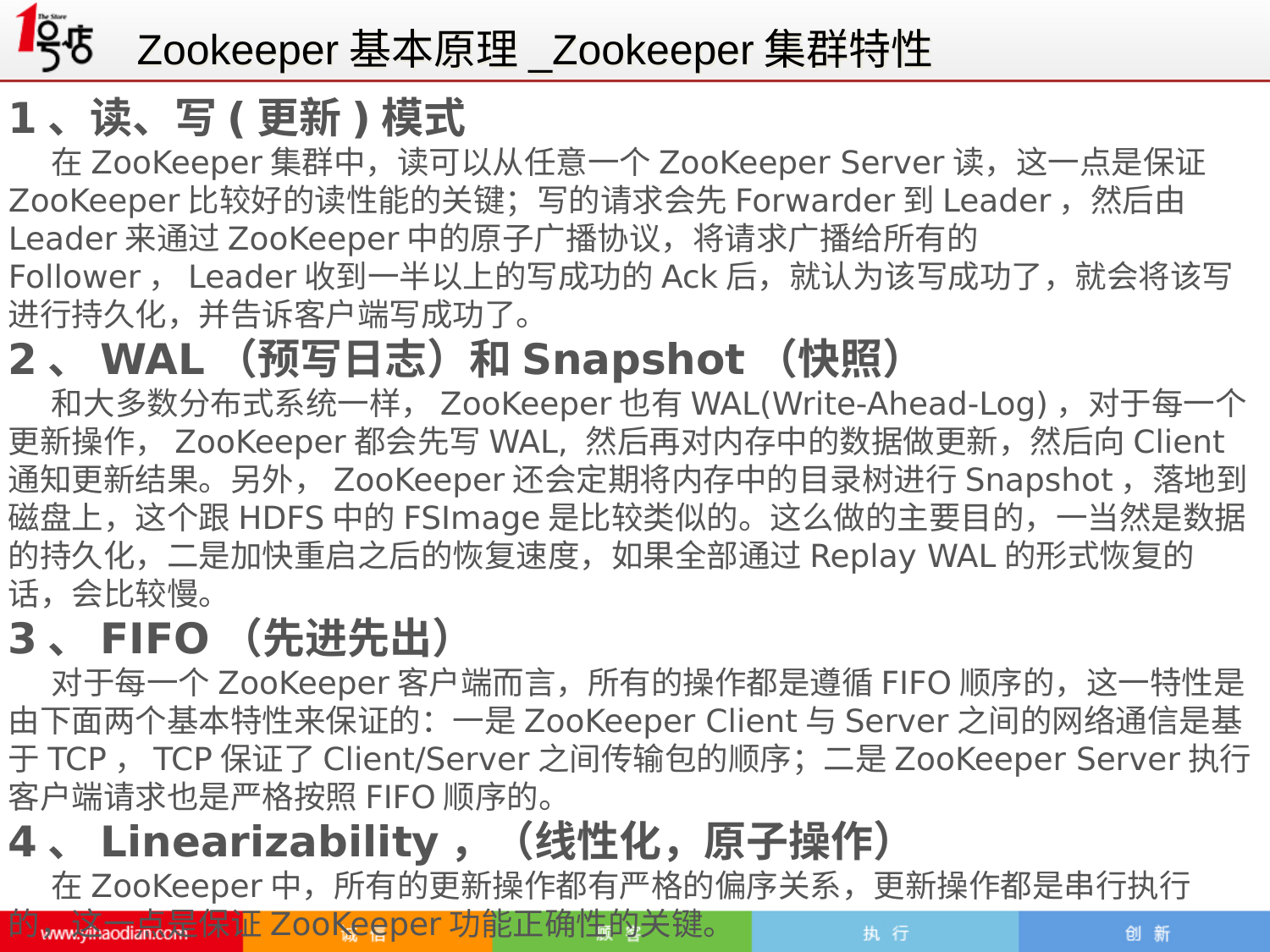

Zookeeper基本原理_Zookeeper集群特性
1、读、写(更新)模式
      在ZooKeeper集群中，读可以从任意一个ZooKeeper Server读，这一点是保证ZooKeeper比较好的读性能的关键；写的请求会先Forwarder到Leader，然后由Leader来通过ZooKeeper中的原子广播协议，将请求广播给所有的Follower，Leader收到一半以上的写成功的Ack后，就认为该写成功了，就会将该写进行持久化，并告诉客户端写成功了。
2、WAL（预写日志）和Snapshot（快照）
      和大多数分布式系统一样，ZooKeeper也有WAL(Write-Ahead-Log)，对于每一个更新操作，ZooKeeper都会先写WAL, 然后再对内存中的数据做更新，然后向Client通知更新结果。另外，ZooKeeper还会定期将内存中的目录树进行Snapshot，落地到磁盘上，这个跟HDFS中的FSImage是比较类似的。这么做的主要目的，一当然是数据的持久化，二是加快重启之后的恢复速度，如果全部通过Replay WAL的形式恢复的话，会比较慢。
3、FIFO（先进先出）
      对于每一个ZooKeeper客户端而言，所有的操作都是遵循FIFO顺序的，这一特性是由下面两个基本特性来保证的：一是ZooKeeper Client与Server之间的网络通信是基于TCP，TCP保证了Client/Server之间传输包的顺序；二是ZooKeeper Server执行客户端请求也是严格按照FIFO顺序的。
4、Linearizability，（线性化，原子操作）
      在ZooKeeper中，所有的更新操作都有严格的偏序关系，更新操作都是串行执行的，这一点是保证ZooKeeper功能正确性的关键。